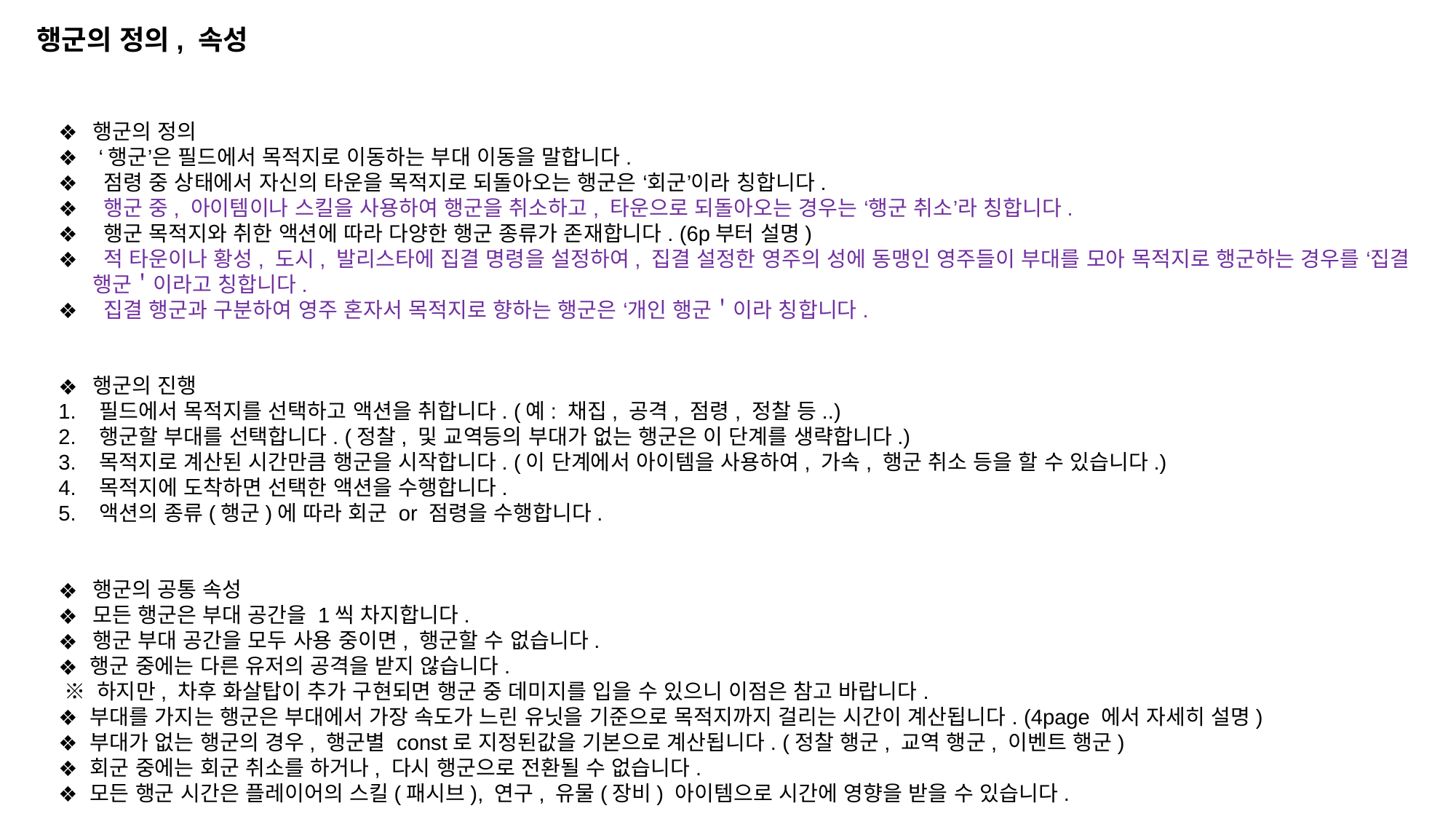

행군의 정의, 속성

행군의 정의
 ‘행군’은 필드에서 목적지로 이동하는 부대 이동을 말합니다.
 점령 중 상태에서 자신의 타운을 목적지로 되돌아오는 행군은 ‘회군’이라 칭합니다.
 행군 중, 아이템이나 스킬을 사용하여 행군을 취소하고, 타운으로 되돌아오는 경우는 ‘행군 취소’라 칭합니다.
 행군 목적지와 취한 액션에 따라 다양한 행군 종류가 존재합니다. (6p부터 설명)
 적 타운이나 황성, 도시, 발리스타에 집결 명령을 설정하여, 집결 설정한 영주의 성에 동맹인 영주들이 부대를 모아 목적지로 행군하는 경우를 ‘집결 행군＇이라고 칭합니다.
 집결 행군과 구분하여 영주 혼자서 목적지로 향하는 행군은 ‘개인 행군＇이라 칭합니다.

행군의 진행
필드에서 목적지를 선택하고 액션을 취합니다. (예: 채집, 공격, 점령, 정찰 등..)
행군할 부대를 선택합니다. (정찰, 및 교역등의 부대가 없는 행군은 이 단계를 생략합니다.)
목적지로 계산된 시간만큼 행군을 시작합니다. (이 단계에서 아이템을 사용하여, 가속, 행군 취소 등을 할 수 있습니다.)
목적지에 도착하면 선택한 액션을 수행합니다.
액션의 종류(행군)에 따라 회군 or 점령을 수행합니다.

행군의 공통 속성
모든 행군은 부대 공간을 1씩 차지합니다.
행군 부대 공간을 모두 사용 중이면, 행군할 수 없습니다.
 행군 중에는 다른 유저의 공격을 받지 않습니다.
 ※ 하지만, 차후 화살탑이 추가 구현되면 행군 중 데미지를 입을 수 있으니 이점은 참고 바랍니다.
 부대를 가지는 행군은 부대에서 가장 속도가 느린 유닛을 기준으로 목적지까지 걸리는 시간이 계산됩니다. (4page 에서 자세히 설명)
 부대가 없는 행군의 경우, 행군별 const로 지정된값을 기본으로 계산됩니다. (정찰 행군, 교역 행군, 이벤트 행군)
 회군 중에는 회군 취소를 하거나, 다시 행군으로 전환될 수 없습니다.
 모든 행군 시간은 플레이어의 스킬(패시브), 연구, 유물(장비) 아이템으로 시간에 영향을 받을 수 있습니다.